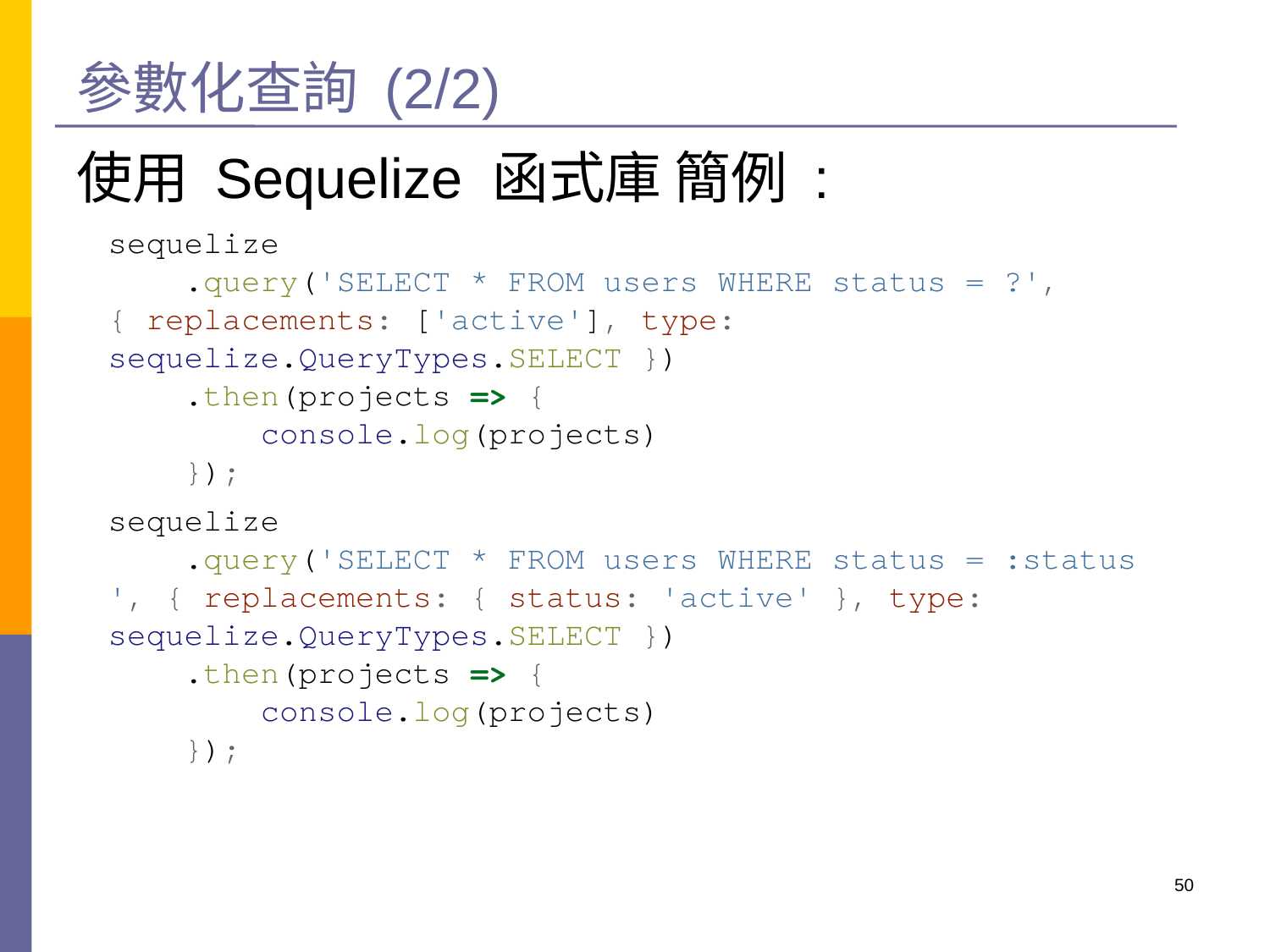

# 參數化查詢 (2/2)
使用 Sequelize 函式庫 簡例 :
sequelize
    .query('SELECT * FROM users WHERE status = ?', { replacements: ['active'], type: sequelize.QueryTypes.SELECT })
    .then(projects => {
        console.log(projects)
    });
sequelize
    .query('SELECT * FROM users WHERE status = :status ', { replacements: { status: 'active' }, type: sequelize.QueryTypes.SELECT })
    .then(projects => {
        console.log(projects)
    });
50